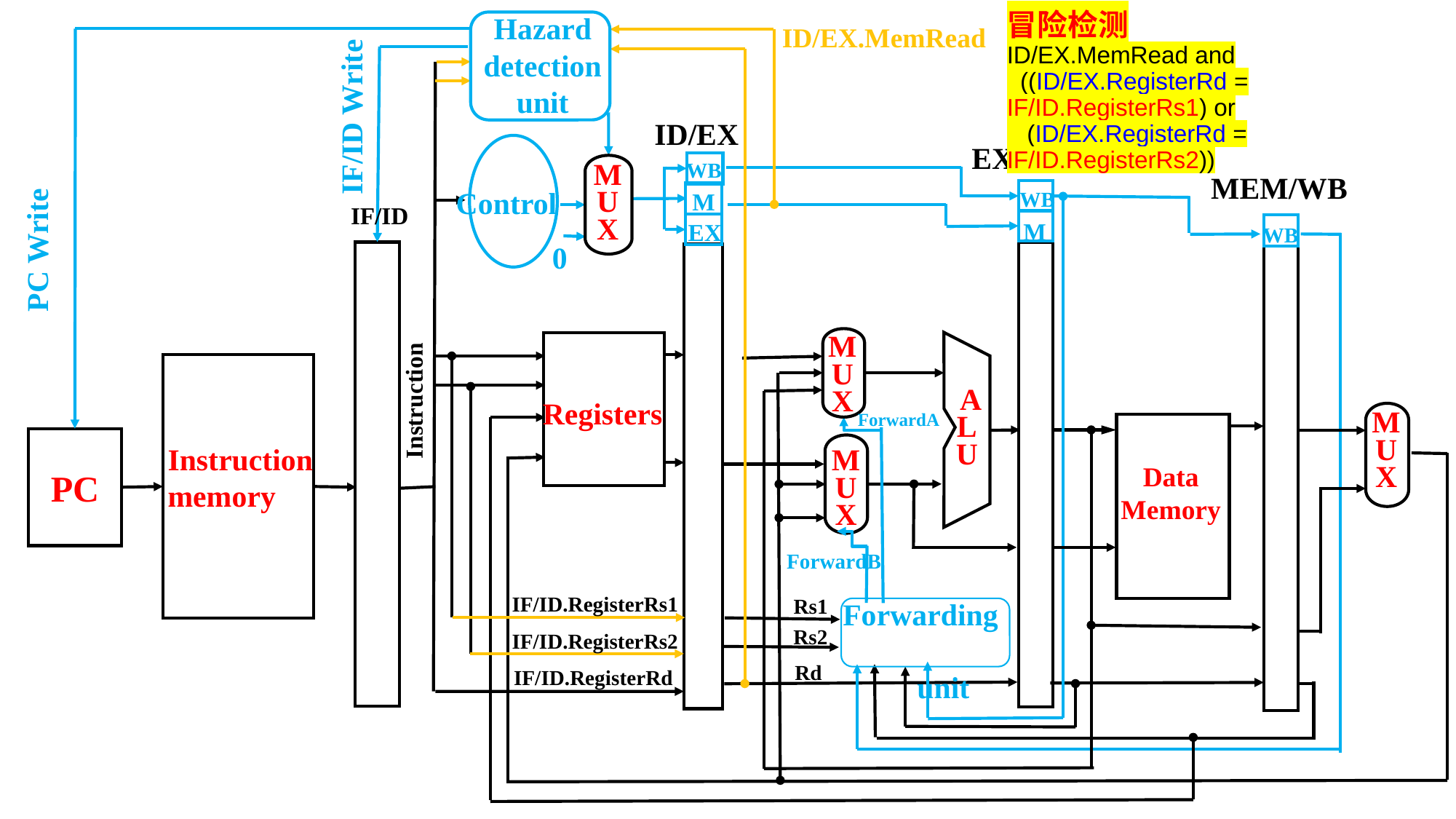

Hazard detection unit
冒险检测
ID/EX.MemRead and
  ((ID/EX.RegisterRd = IF/ID.RegisterRs1) or
   (ID/EX.RegisterRd = IF/ID.RegisterRs2))

ID/EX.MemRead
IF/ID Write
ID/EX
EX/MEM

Control
WB

M

EX

M
U
X

MEM/WB
WB

 M

PC Write
IF/ID

WB

0

M
U
X

Instruction

Registers
ForwardA
M
U
X

 A
L
U

Data
Memory

PC
Instruction
memory
M
U
X

ForwardB
IF/ID.RegisterRs1
Rs1
Forwarding                               unit

Rs2
IF/ID.RegisterRs2
Rd
IF/ID.RegisterRd